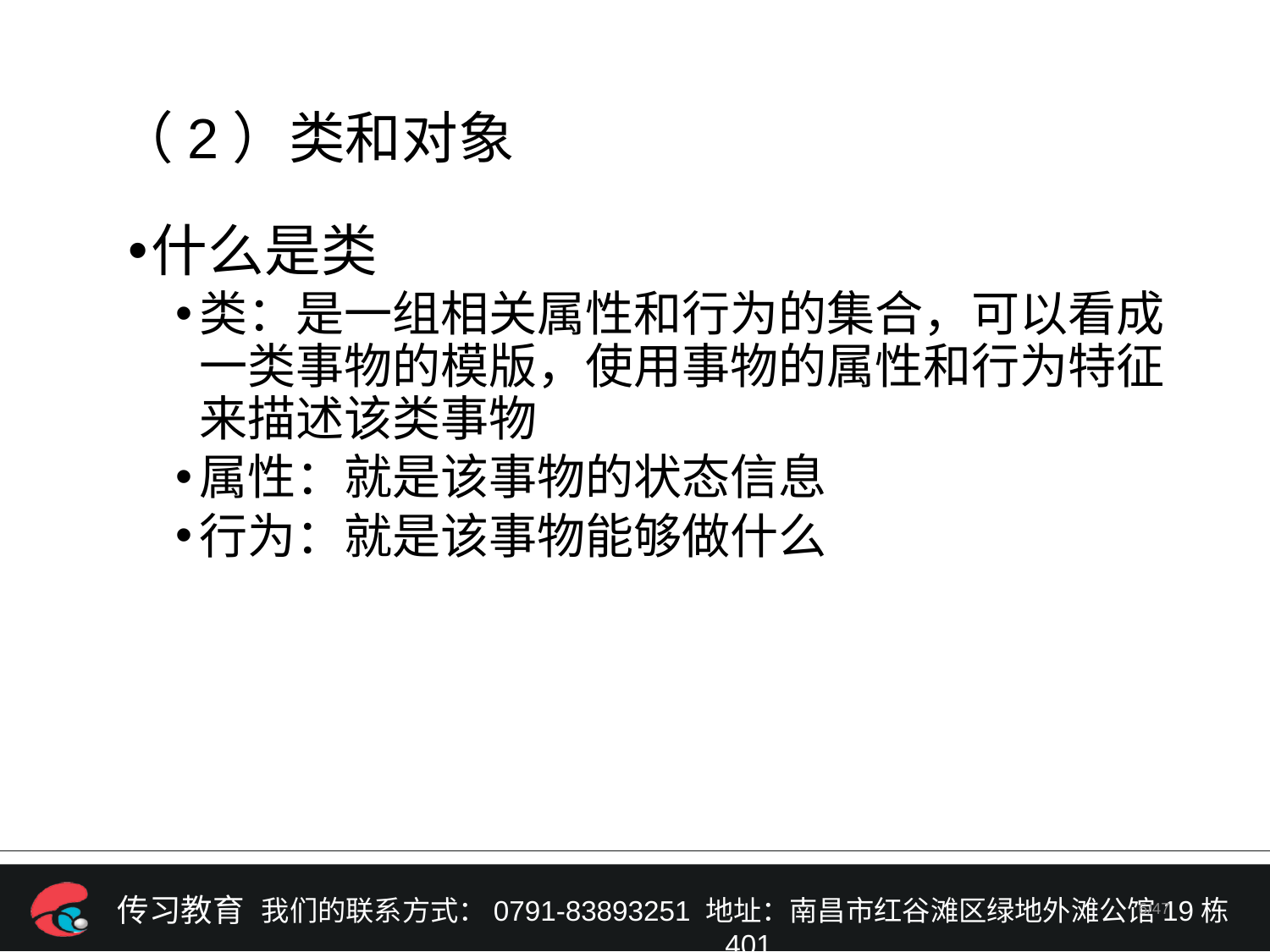

（2）类和对象
什么是类
类：是一组相关属性和行为的集合，可以看成一类事物的模版，使用事物的属性和行为特征来描述该类事物
属性：就是该事物的状态信息
行为：就是该事物能够做什么
6/47